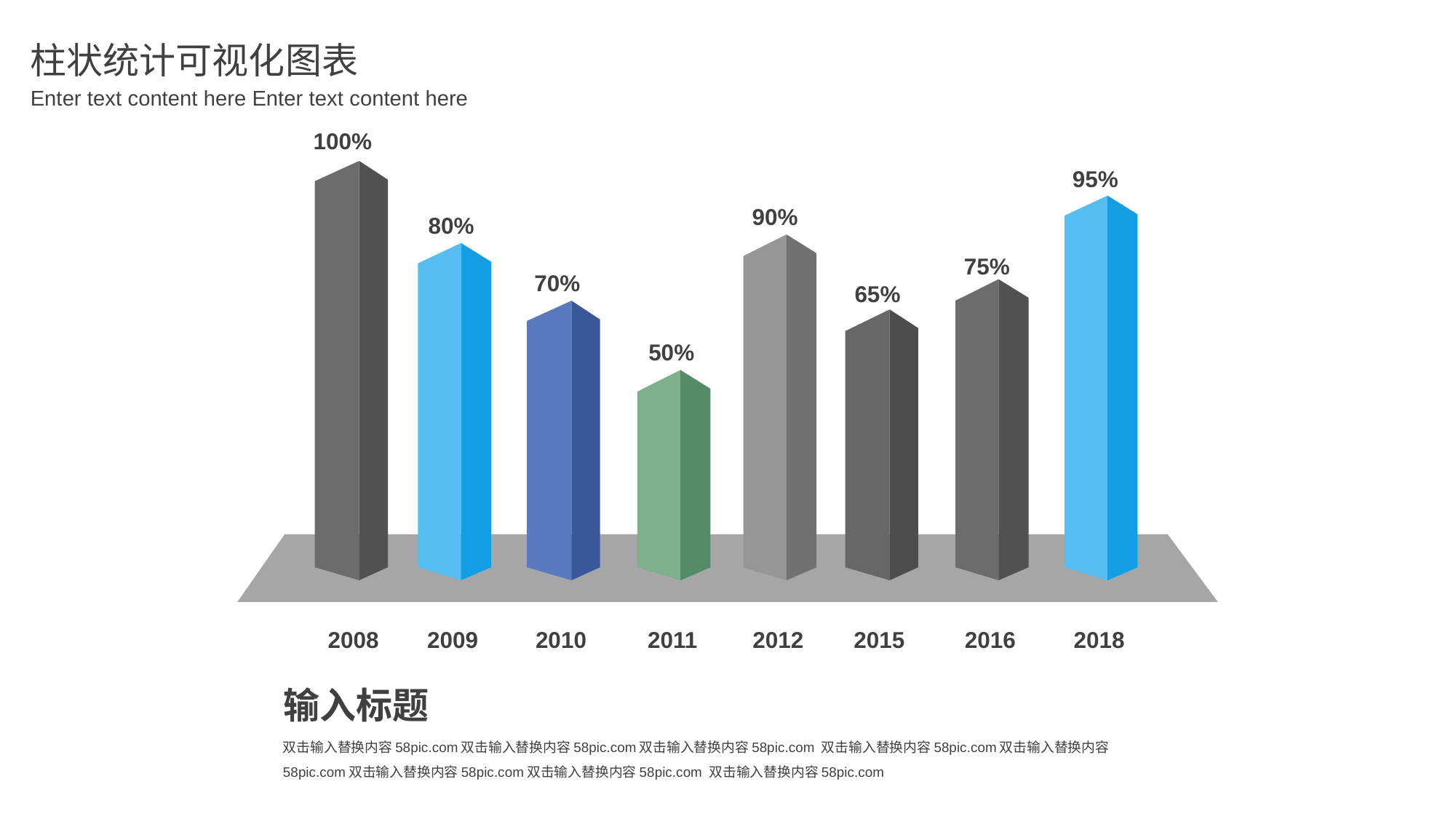

柱状统计可视化图表
Enter text content here Enter text content here
100%
95%

90%

80%

75%

70%
65%

50%

2008
2009
2010
2011
2012
2015
2016
2018
输入标题
双击输入替换内容58pic.com双击输入替换内容58pic.com双击输入替换内容58pic.com 双击输入替换内容58pic.com双击输入替换内容58pic.com双击输入替换内容58pic.com双击输入替换内容58pic.com 双击输入替换内容58pic.com